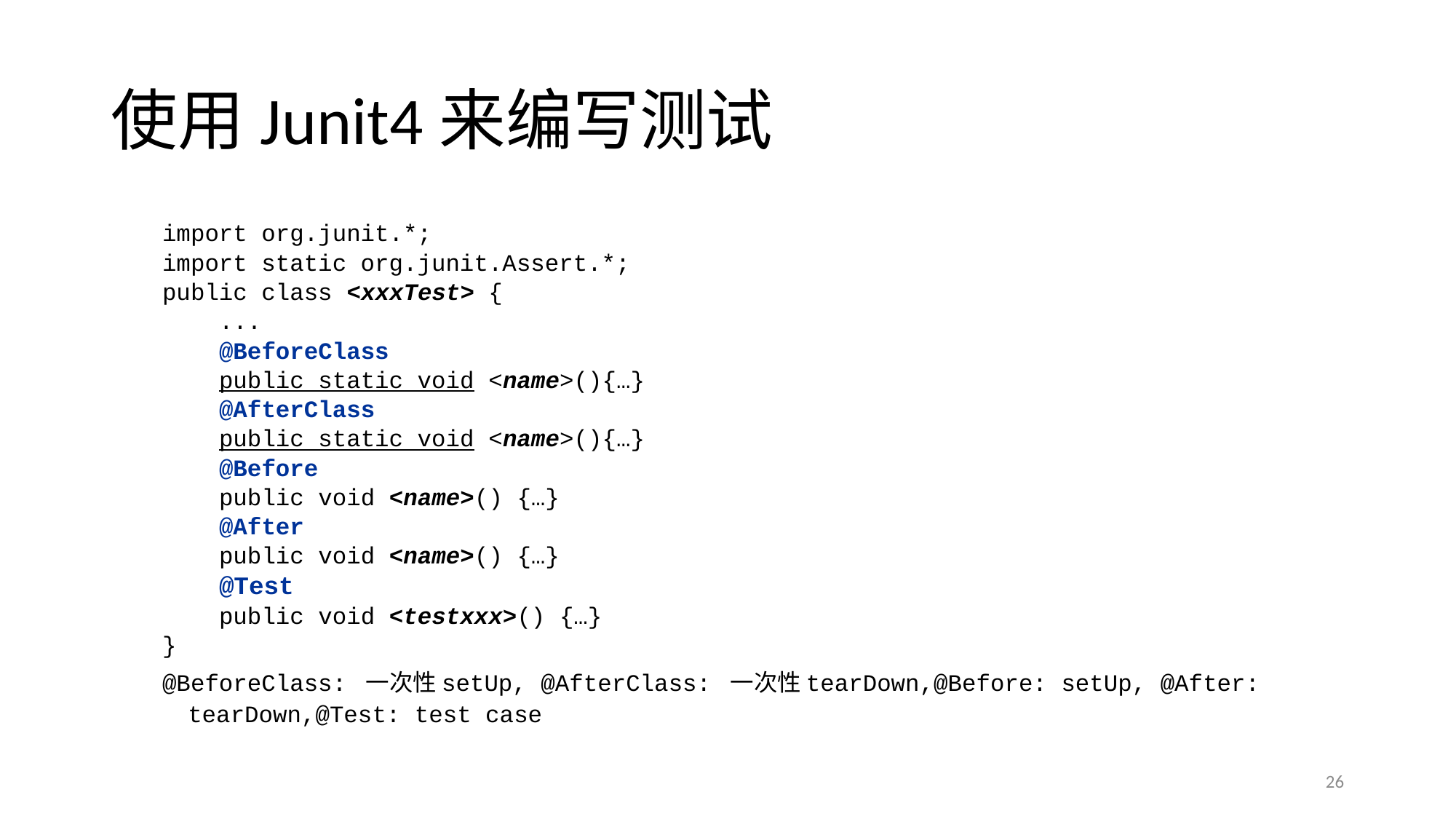

# 使用Junit4来编写测试
import org.junit.*;
import static org.junit.Assert.*;
public class <xxxTest> {
    ...
    @BeforeClass
    public static void <name>(){…}
    @AfterClass
    public static void <name>(){…}
    @Before
    public void <name>() {…}
    @After
    public void <name>() {…}
    @Test
    public void <testxxx>() {…}
}
@BeforeClass: 一次性setUp, @AfterClass: 一次性tearDown,@Before: setUp, @After: tearDown,@Test: test case
26